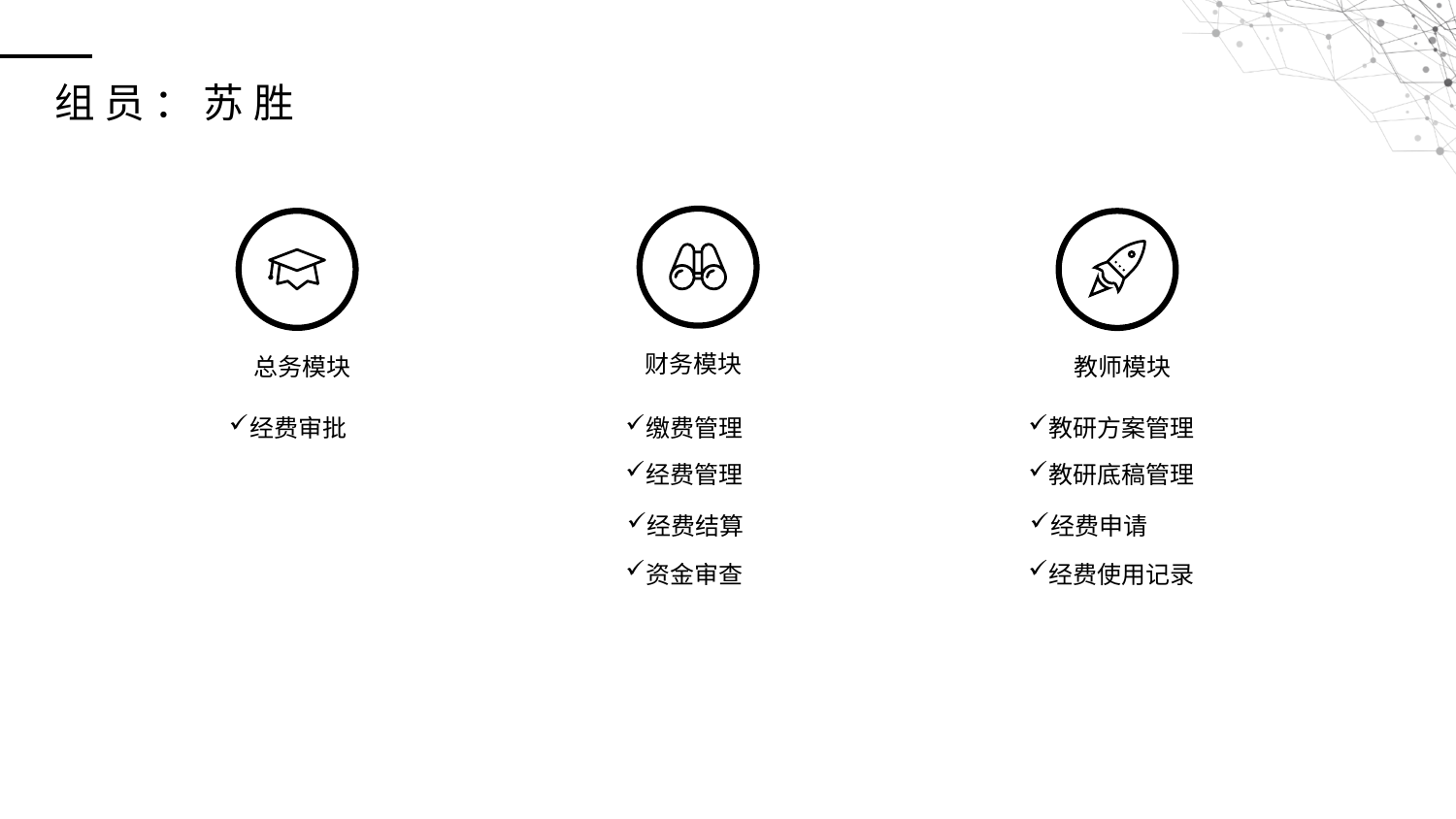

组员：苏胜

财务模块
总务模块
教师模块
经费审批
缴费管理
教研方案管理
经费管理
教研底稿管理
经费结算
经费申请
资金审查
经费使用记录